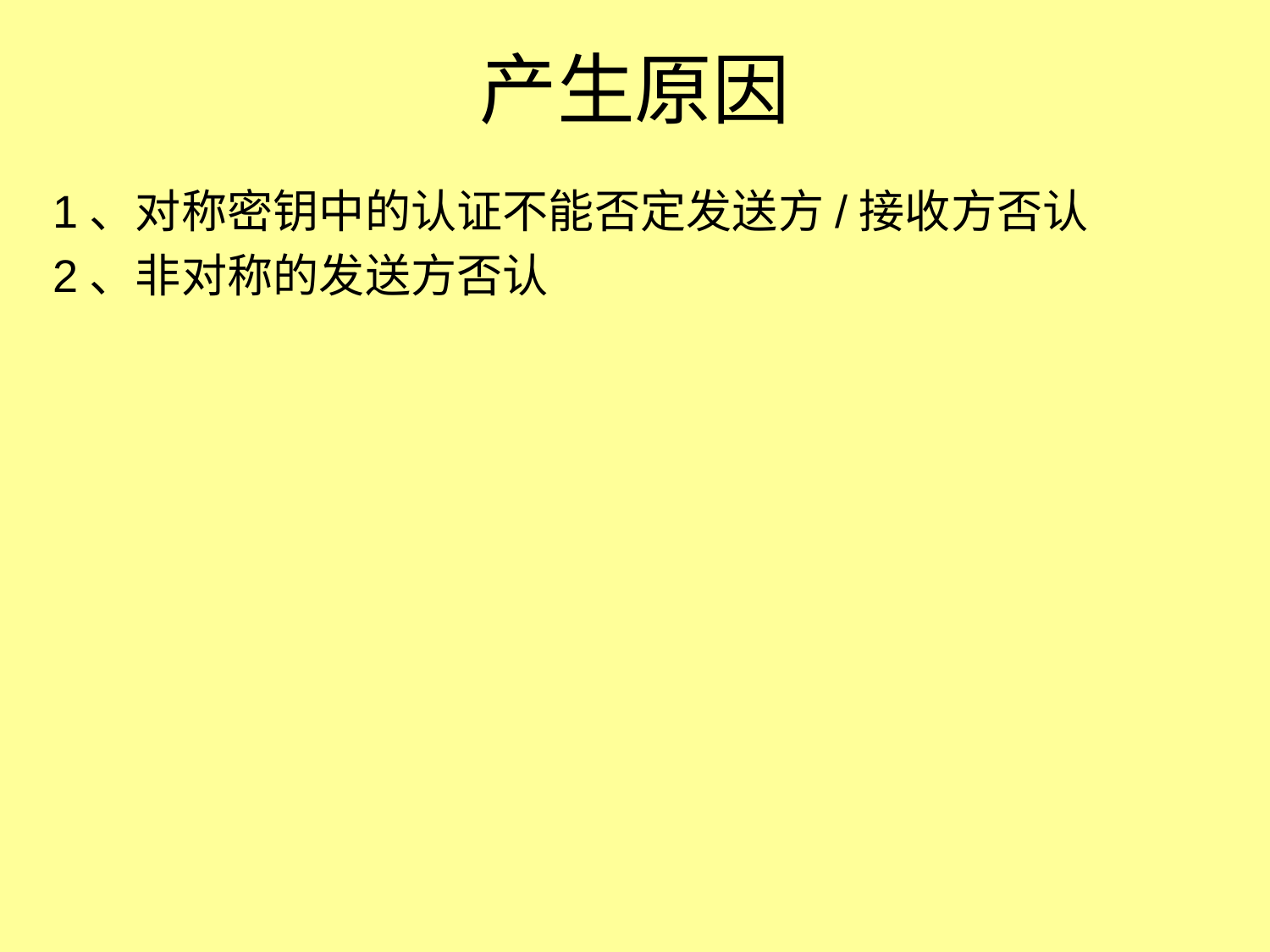

# 产生原因
1、对称密钥中的认证不能否定发送方/接收方否认
2、非对称的发送方否认